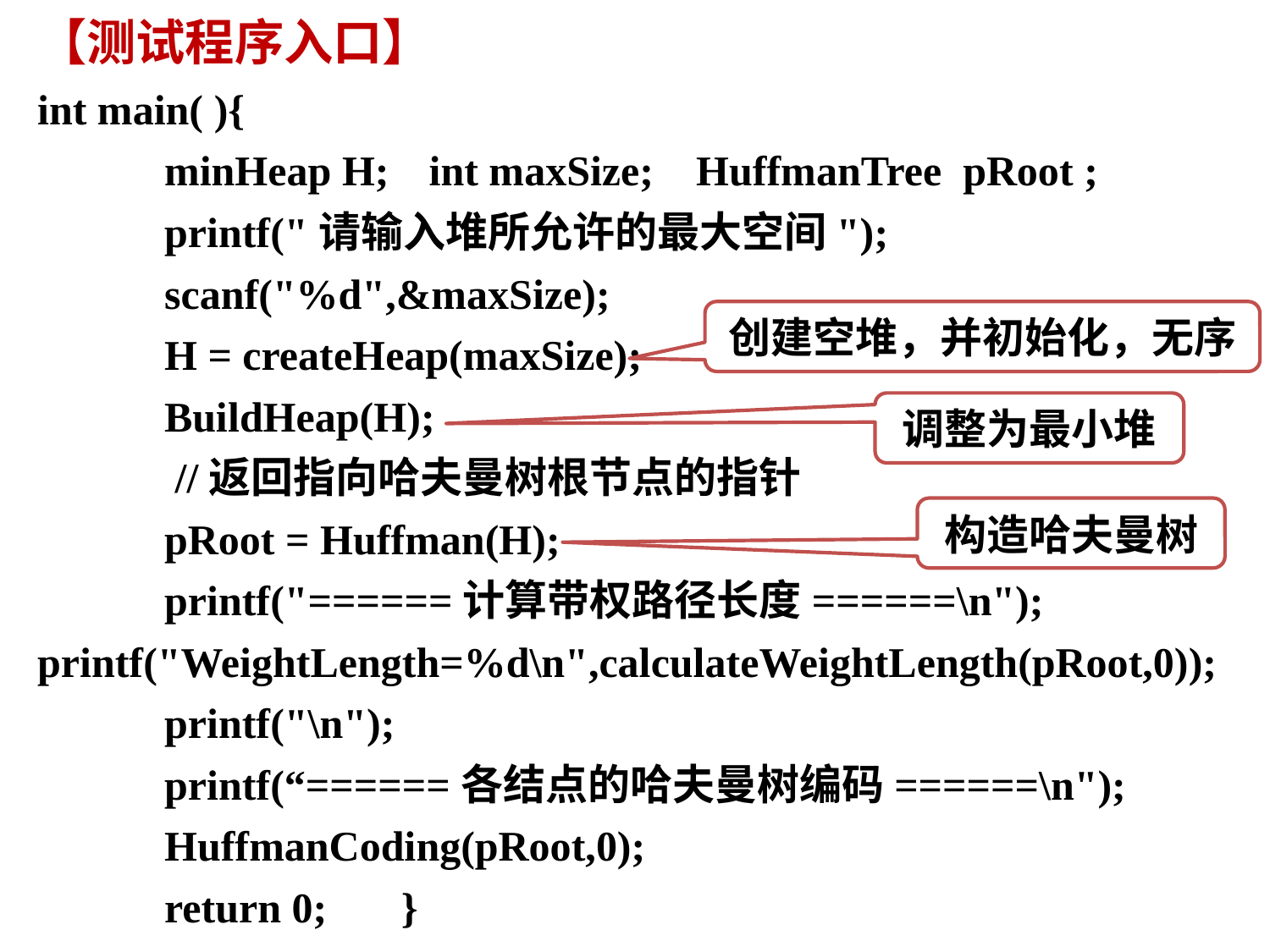

【测试程序入口】
int main( ){
            minHeap H;	 int maxSize;    HuffmanTree  pRoot ;
	printf("请输入堆所允许的最大空间");
	scanf("%d",&maxSize);
	H = createHeap(maxSize);
	BuildHeap(H);
	 //返回指向哈夫曼树根节点的指针
	pRoot = Huffman(H);
	printf("======计算带权路径长度======\n");
printf("WeightLength=%d\n",calculateWeightLength(pRoot,0));
    	printf("\n");
   	printf(“======各结点的哈夫曼树编码======\n");
    	HuffmanCoding(pRoot,0);
    	return 0;       }
创建空堆，并初始化，无序
调整为最小堆
构造哈夫曼树